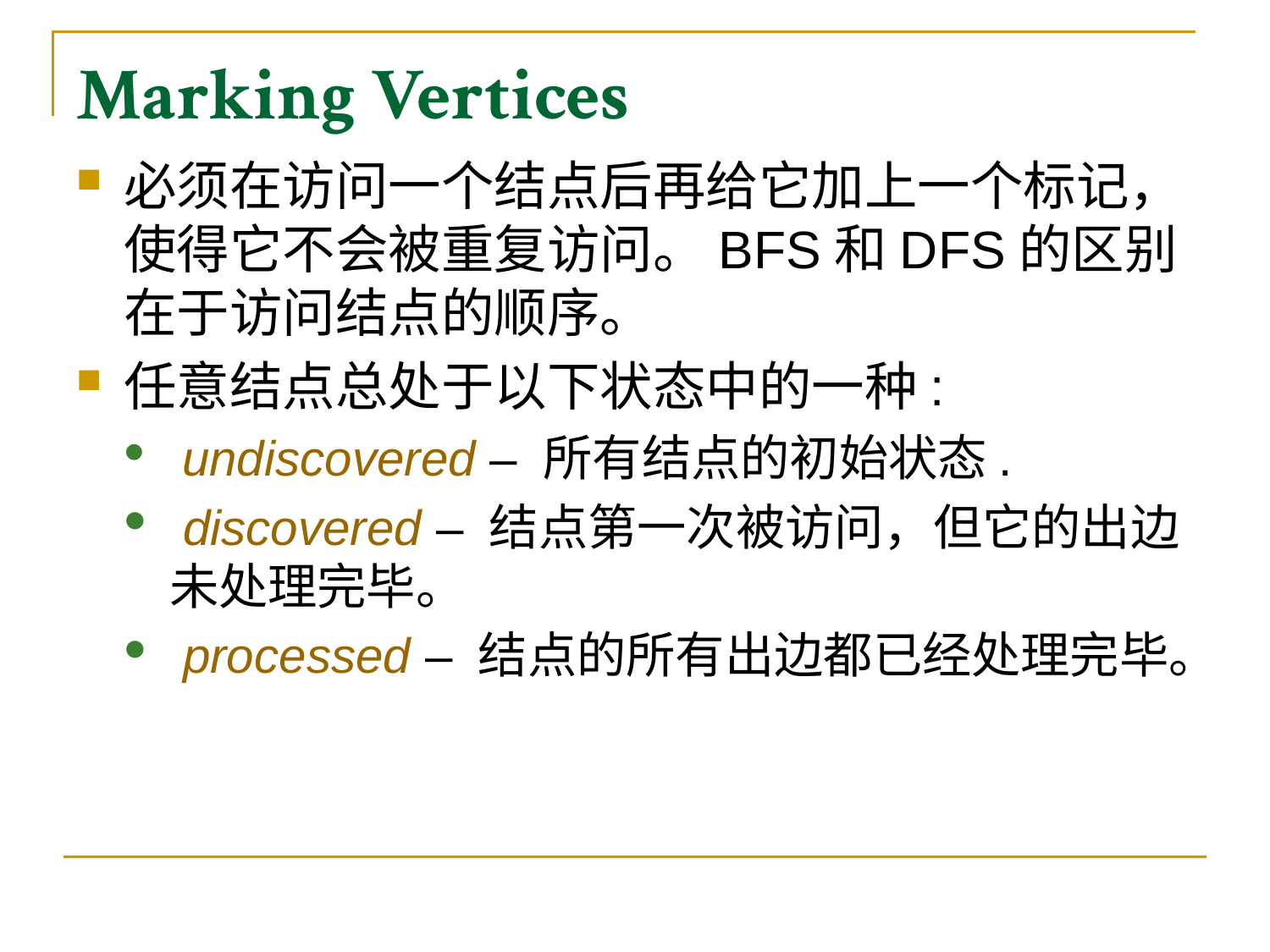

# Marking Vertices
必须在访问一个结点后再给它加上一个标记，使得它不会被重复访问。BFS和DFS的区别在于访问结点的顺序。
任意结点总处于以下状态中的一种:
 undiscovered – 所有结点的初始状态.
 discovered – 结点第一次被访问，但它的出边未处理完毕。
 processed – 结点的所有出边都已经处理完毕。